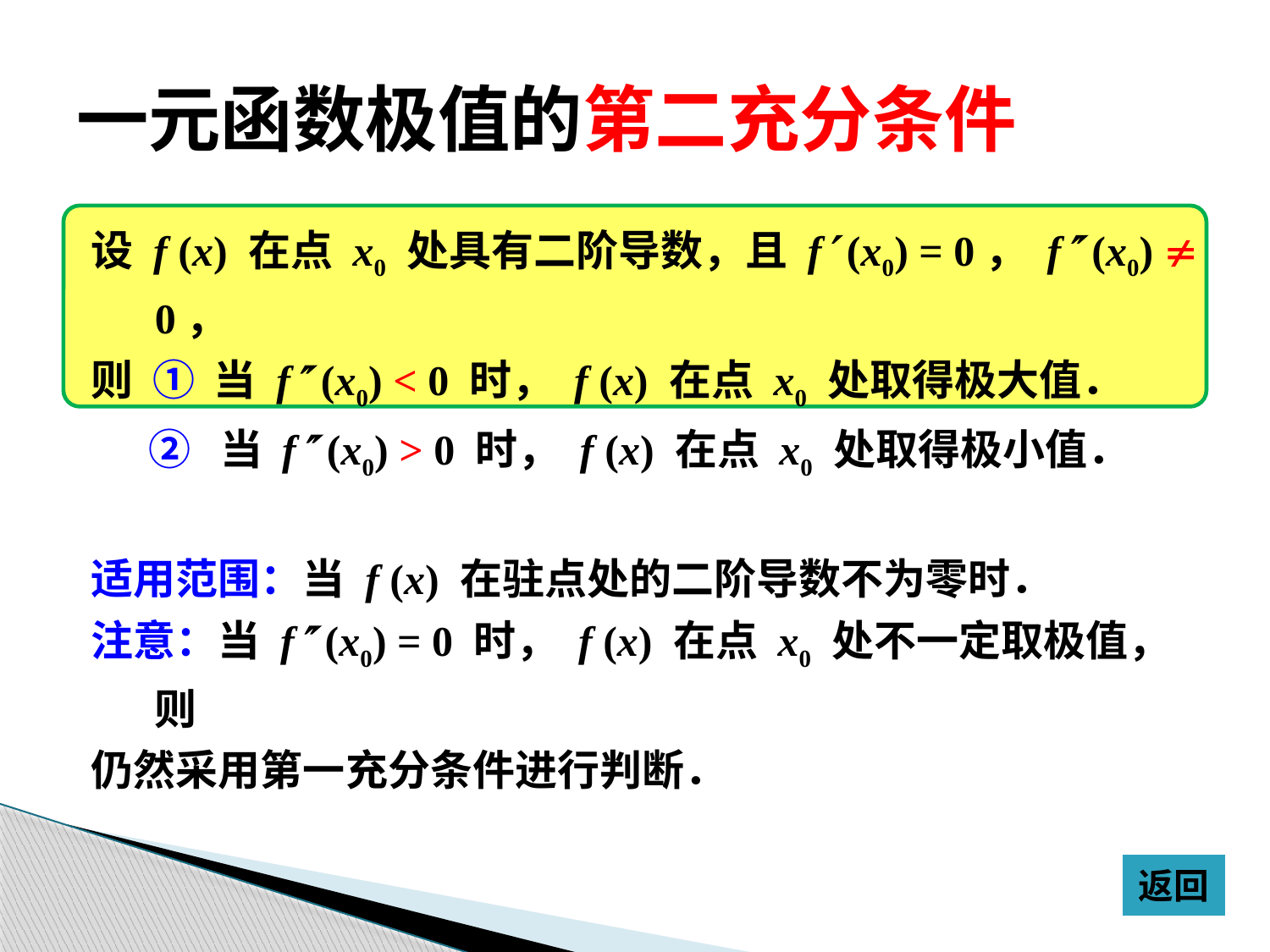

# 一元函数极值的第二充分条件

设 f (x) 在点 x0 处具有二阶导数，且 f′ (x0) = 0， f″ (x0) ≠ 0，
则  ①  当 f″ (x0) < 0 时， f (x) 在点 x0 处取得极大值．
      ②  当 f″ (x0) > 0 时， f (x) 在点 x0 处取得极小值．

适用范围：当 f (x) 在驻点处的二阶导数不为零时．
注意：当 f″ (x0) = 0 时， f (x) 在点 x0 处不一定取极值，则
仍然采用第一充分条件进行判断．
返回